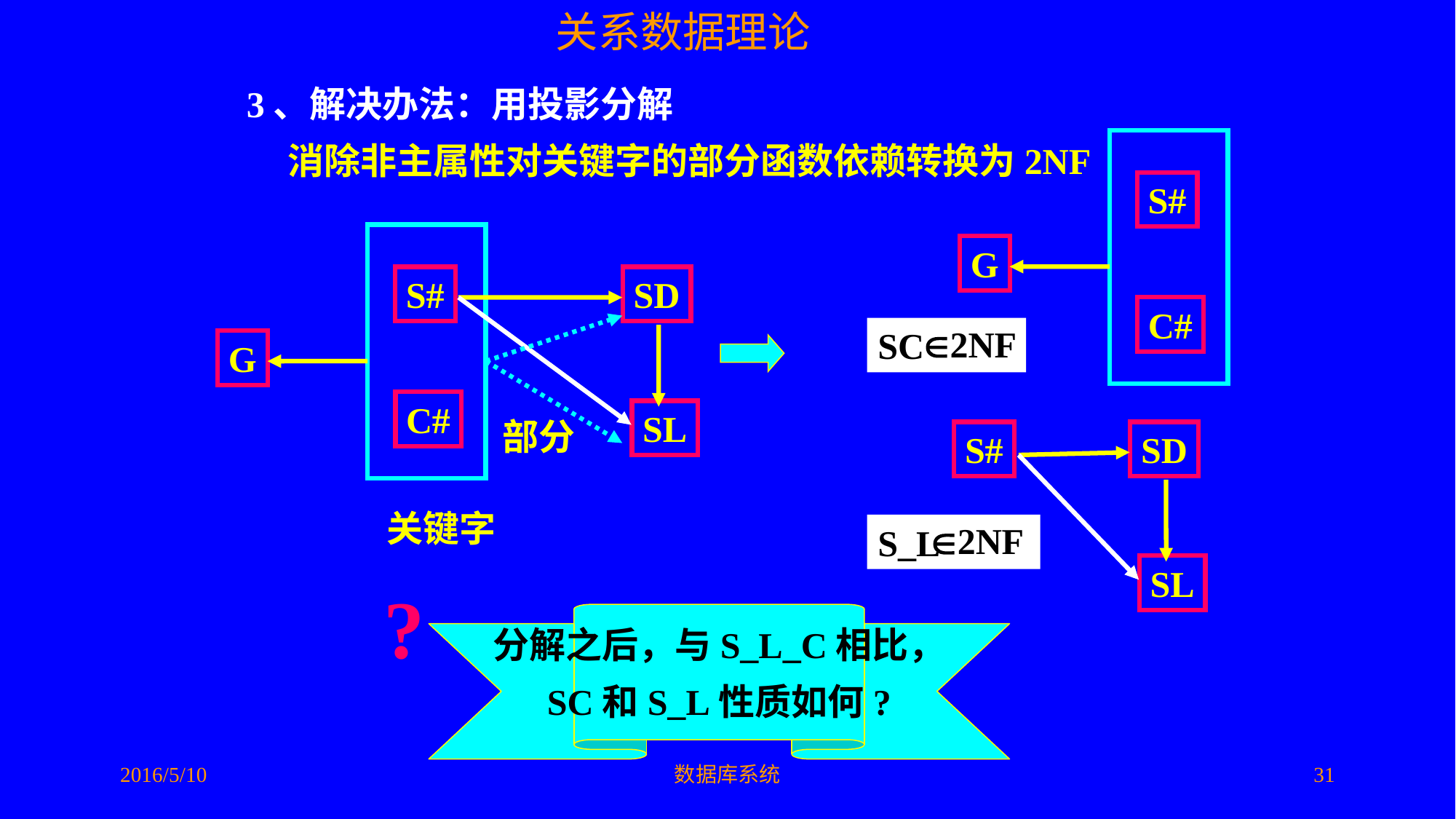

3、解决办法：用投影分解
    消除非主属性对关键字的部分函数依赖转换为2NF

S#
G

C#

S#
SD

G

C#
SL
部分
关键字
∈2NF
SC

S#
SD
SL

∈2NF
S_L
?
分解之后，与S_L_C相比，
SC和S_L性质如何?
2016/5/10
数据库系统
31